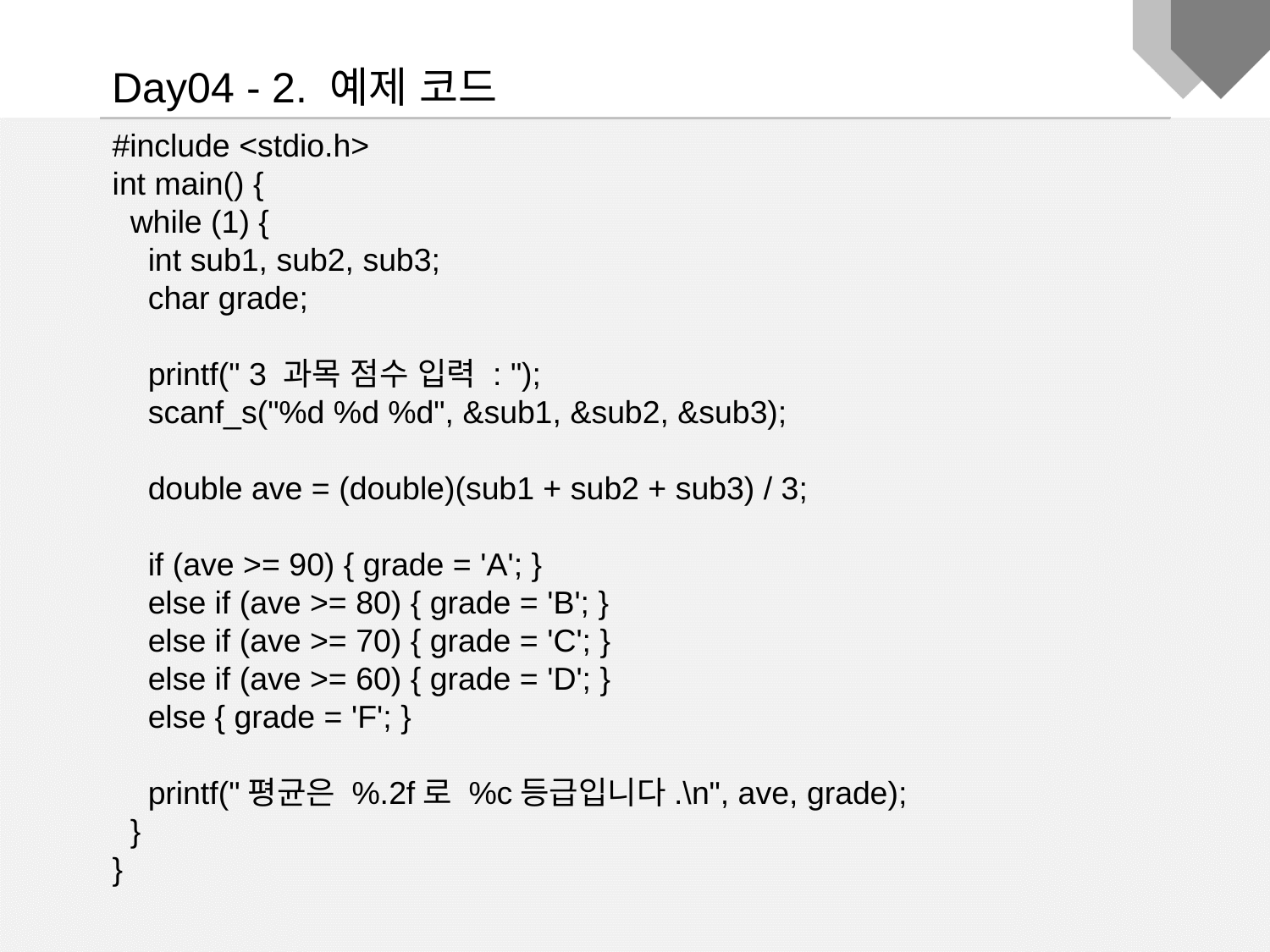

Day04 - 2. 예제 코드
#include <stdio.h>
int main() {
  while (1) {
    int sub1, sub2, sub3;
    char grade;

    printf(" 3 과목 점수 입력 : ");
    scanf_s("%d %d %d", &sub1, &sub2, &sub3);

    double ave = (double)(sub1 + sub2 + sub3) / 3;

    if (ave >= 90) { grade = 'A'; }
    else if (ave >= 80) { grade = 'B'; }
    else if (ave >= 70) { grade = 'C'; }
    else if (ave >= 60) { grade = 'D'; }
    else { grade = 'F'; }

    printf("평균은 %.2f로 %c등급입니다.\n", ave, grade);
  }
}